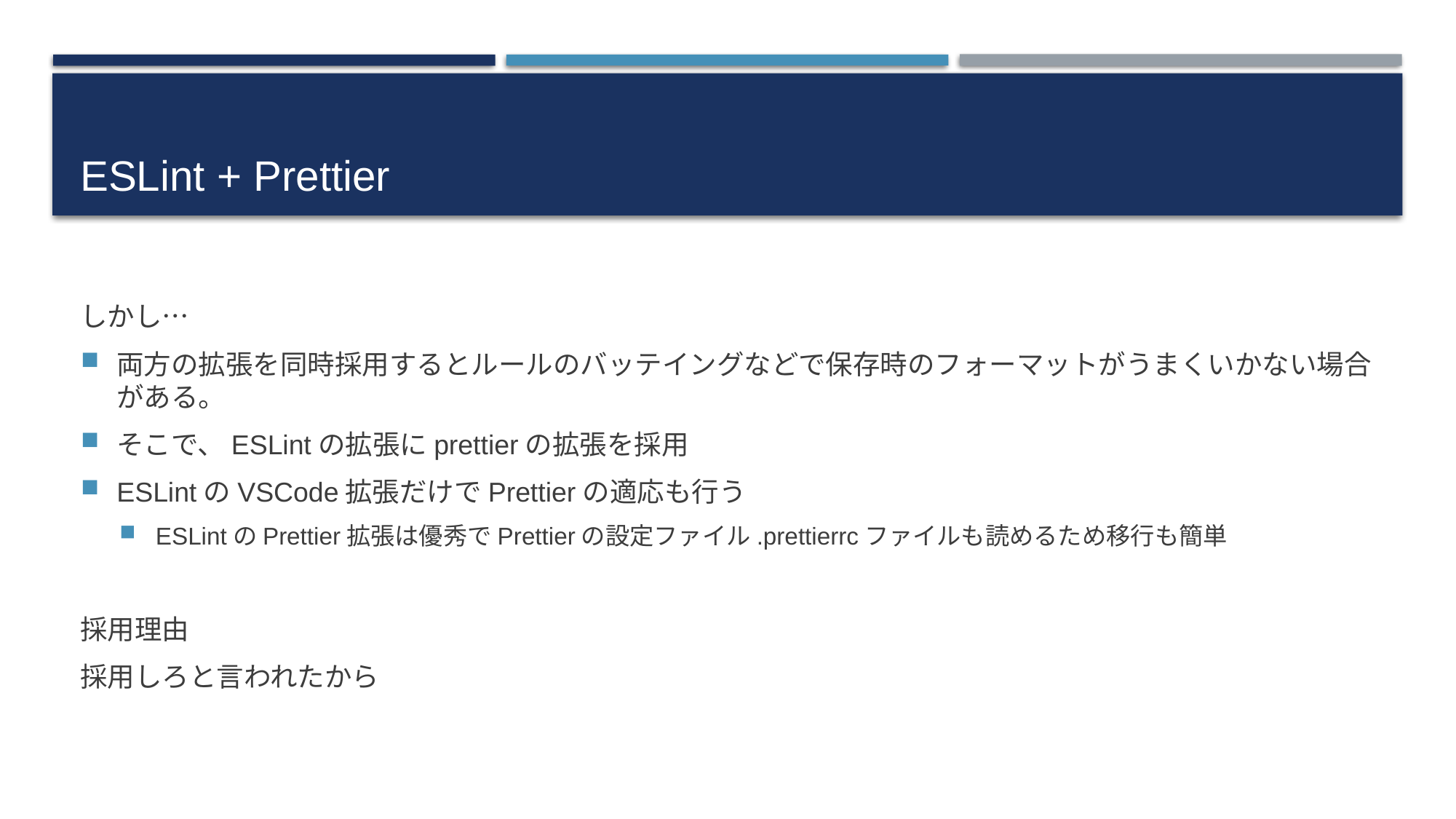

# ESLint + Prettier
しかし…
両方の拡張を同時採用するとルールのバッテイングなどで保存時のフォーマットがうまくいかない場合がある。
そこで、ESLintの拡張にprettierの拡張を採用
ESLintのVSCode拡張だけでPrettierの適応も行う
ESLintのPrettier拡張は優秀でPrettierの設定ファイル.prettierrcファイルも読めるため移行も簡単

採用理由
採用しろと言われたから